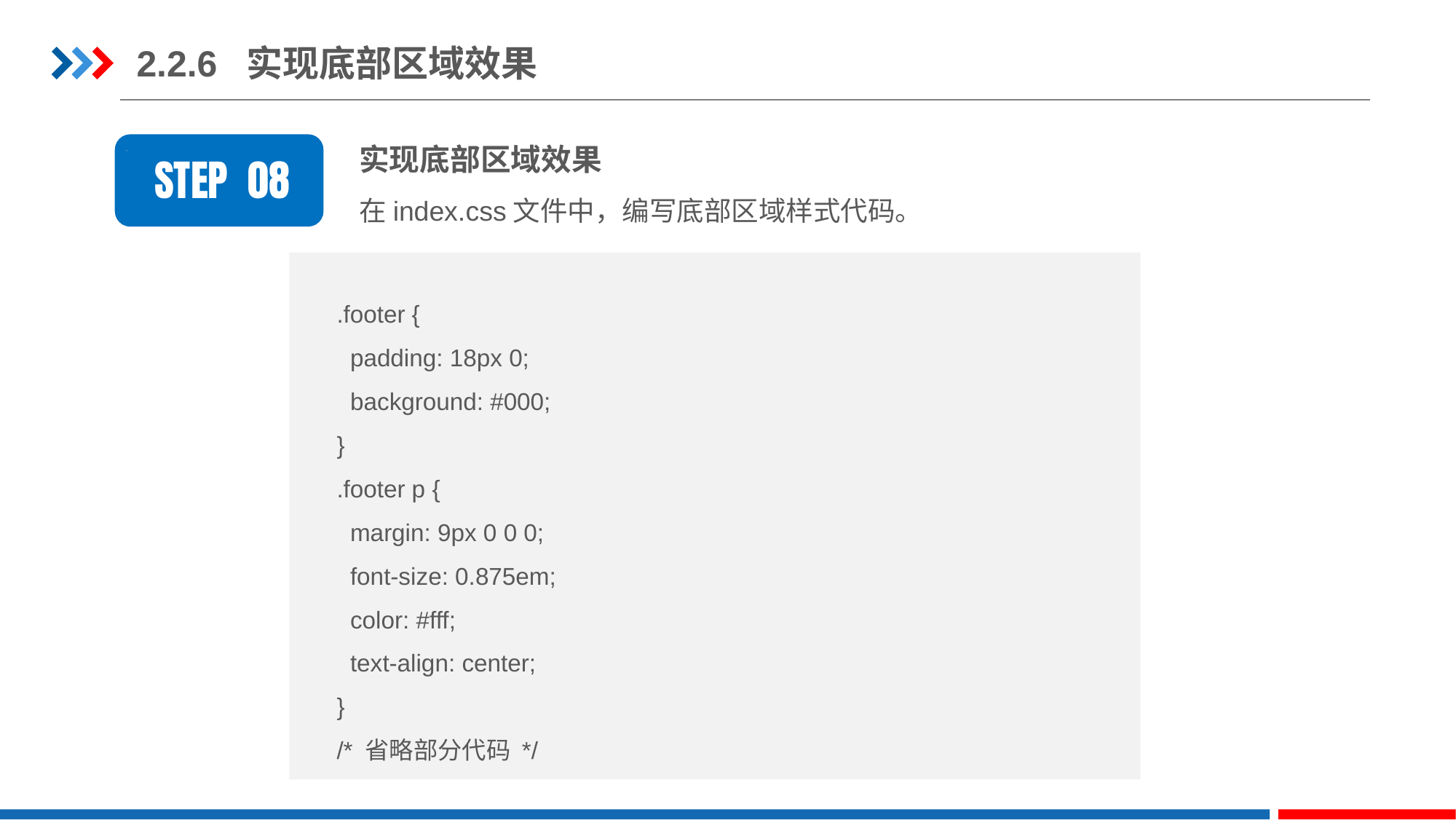

2.2.6  实现底部区域效果
实现底部区域效果
在index.css文件中，编写底部区域样式代码。

STEP  08

.footer {
  padding: 18px 0;
  background: #000;
}
.footer p {
  margin: 9px 0 0 0;
  font-size: 0.875em;
  color: #fff;
  text-align: center;
}
/* 省略部分代码 */